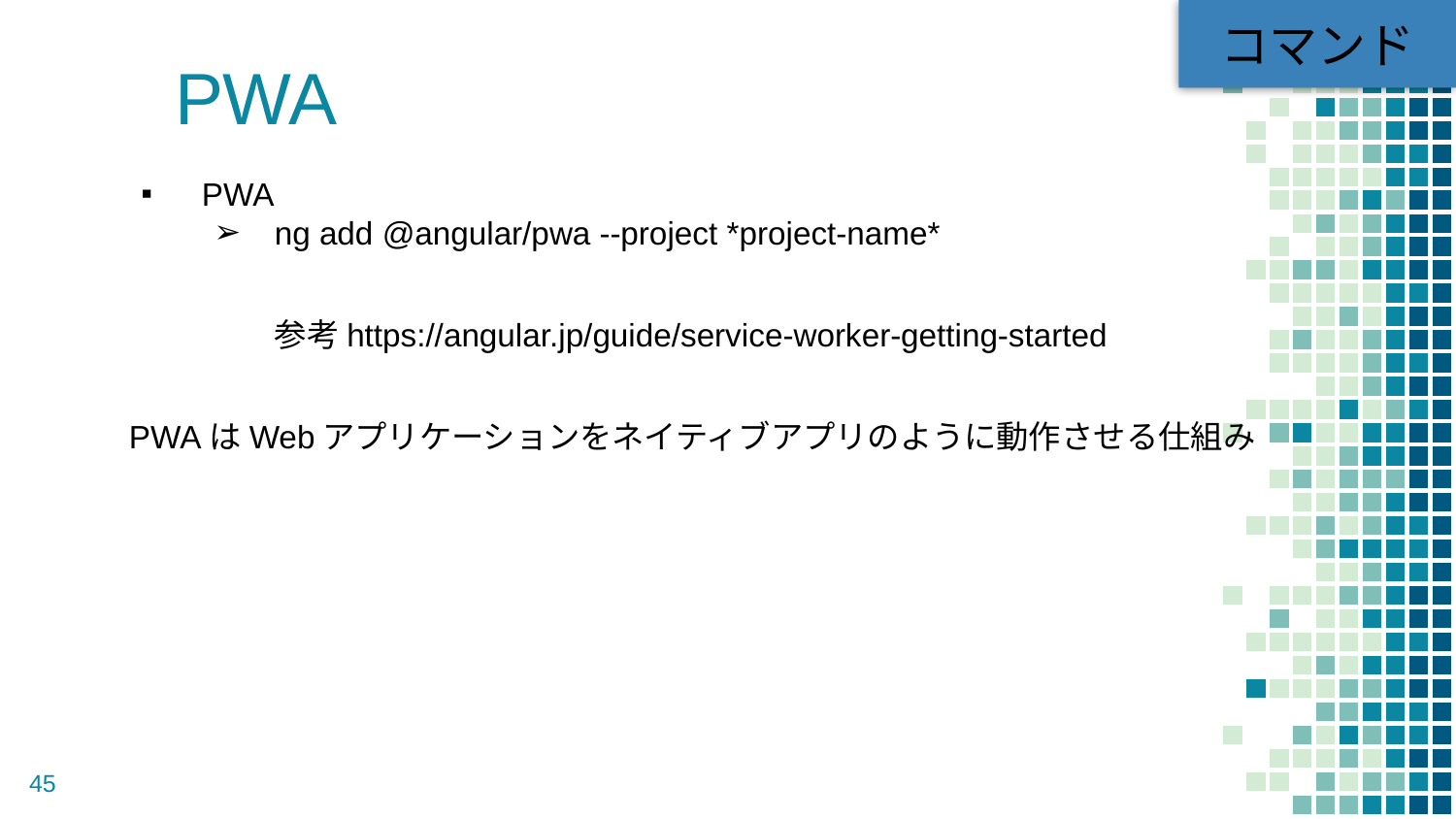

コマンド
# PWA

PWA
ng add @angular/pwa --project *project-name*

参考https://angular.jp/guide/service-worker-getting-started

PWAはWebアプリケーションをネイティブアプリのように動作させる仕組み

45